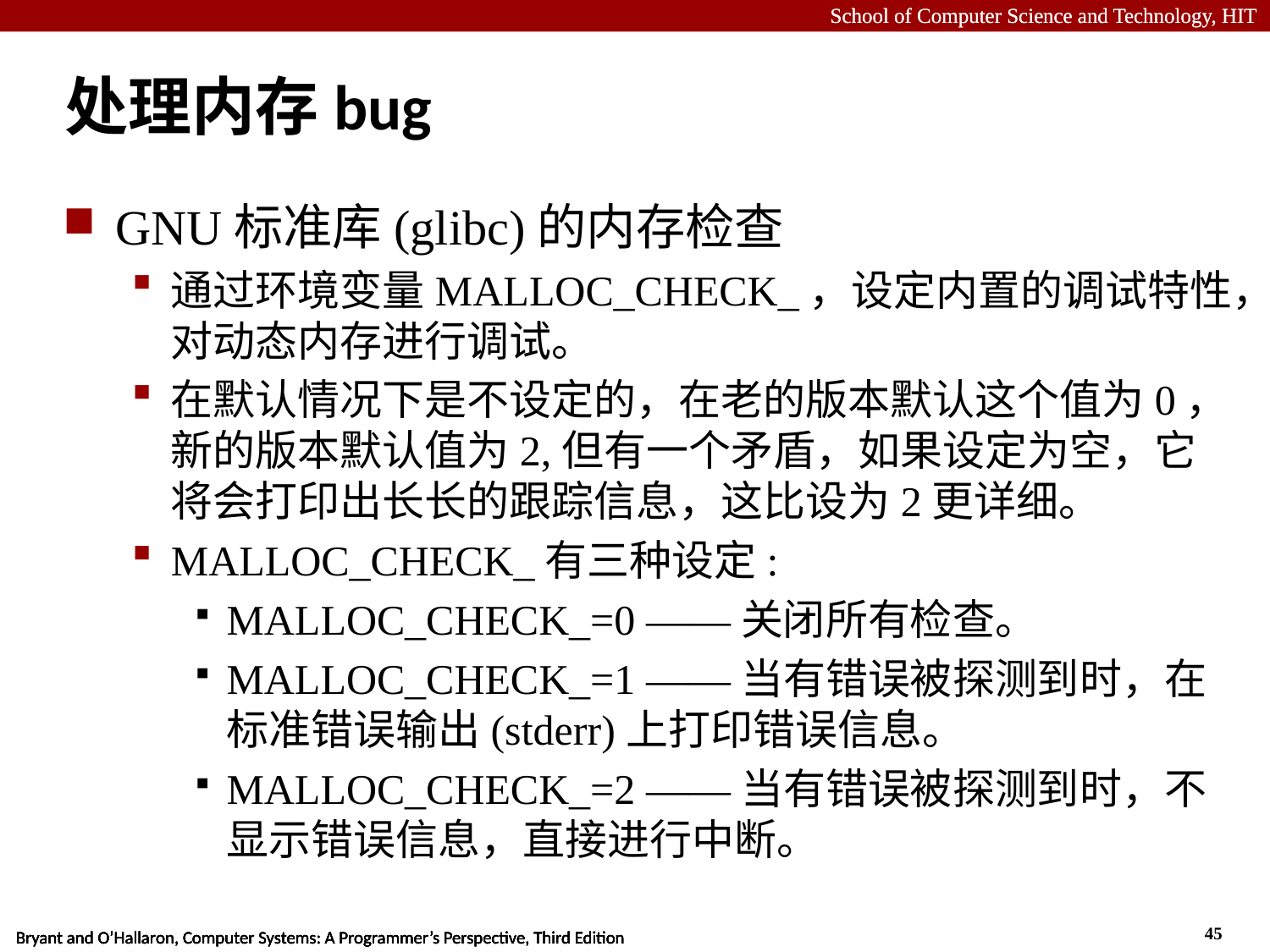

# 处理内存bug
GNU标准库(glibc)的内存检查
通过环境变量MALLOC_CHECK_，设定内置的调试特性，对动态内存进行调试。
在默认情况下是不设定的，在老的版本默认这个值为0，新的版本默认值为2,但有一个矛盾，如果设定为空，它将会打印出长长的跟踪信息，这比设为2更详细。
MALLOC_CHECK_有三种设定:
MALLOC_CHECK_=0 ——关闭所有检查。
MALLOC_CHECK_=1 ——当有错误被探测到时，在标准错误输出(stderr)上打印错误信息。
MALLOC_CHECK_=2 ——当有错误被探测到时，不显示错误信息，直接进行中断。